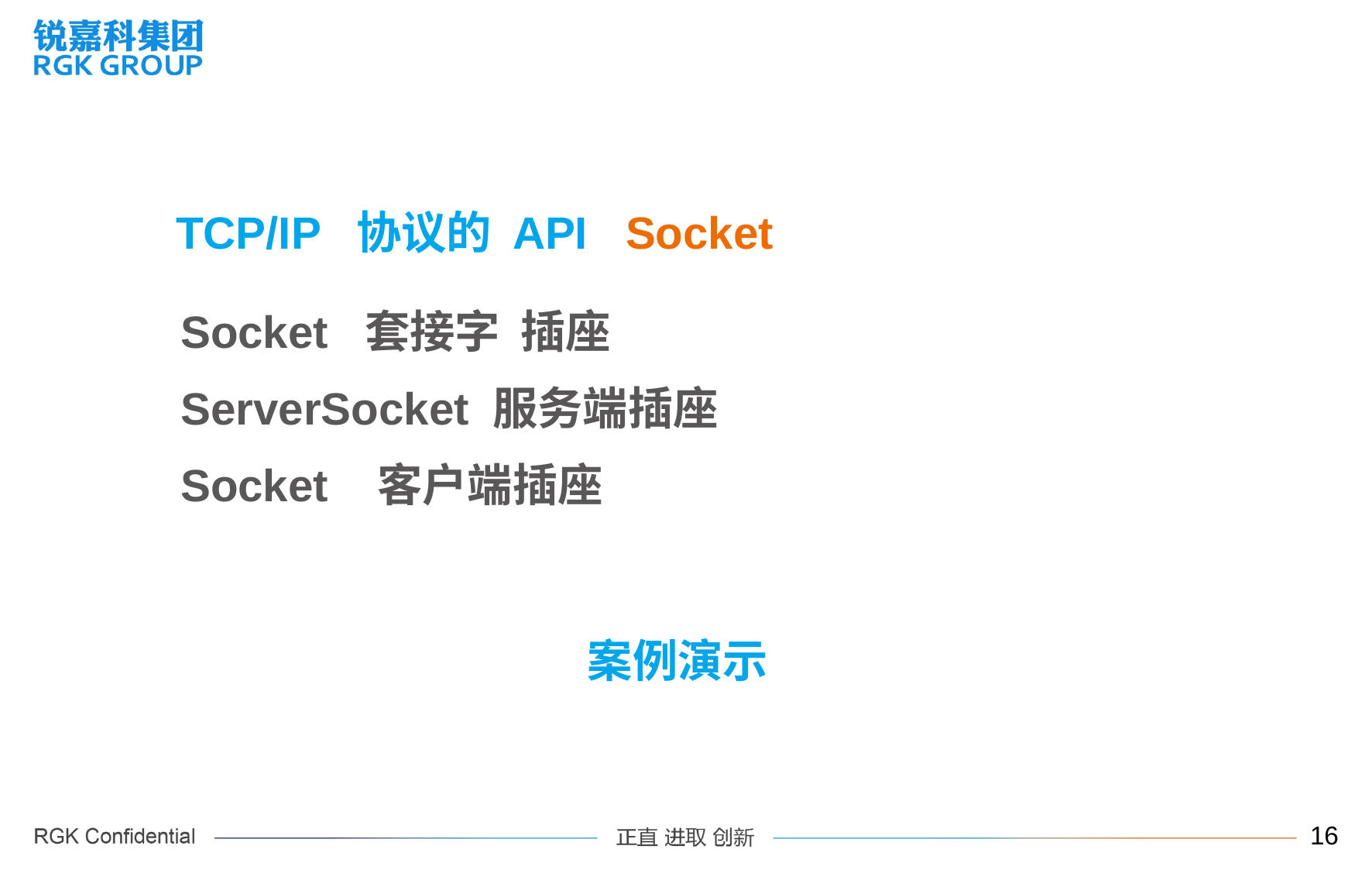

TCP/IP  协议的 API   Socket
Socket  套接字  插座
ServerSocket 服务端插座
Socket   客户端插座
案例演示